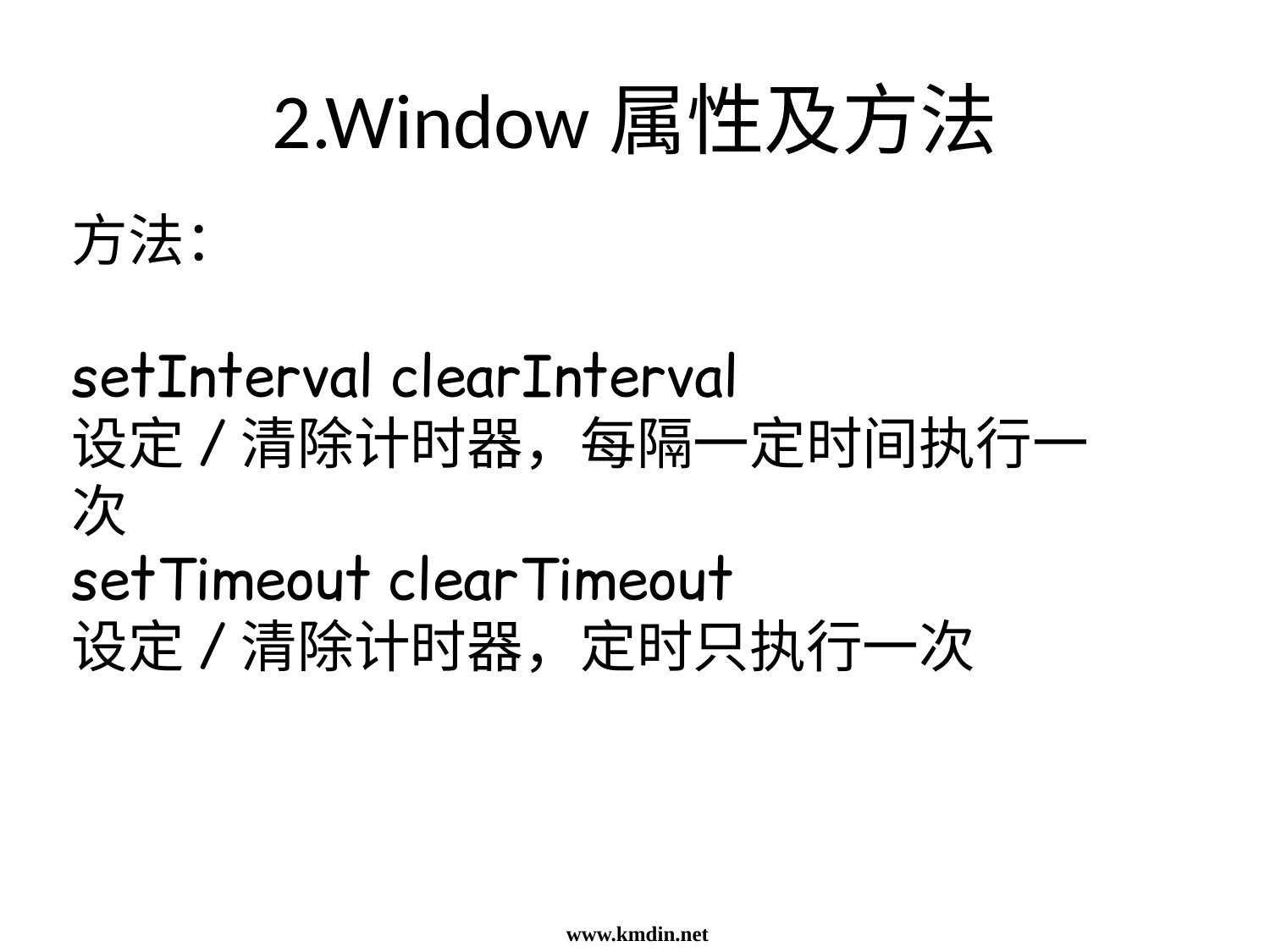

# 2.Window属性及方法
方法：

setInterval clearInterval
设定/清除计时器，每隔一定时间执行一次
setTimeout clearTimeout
设定/清除计时器，定时只执行一次